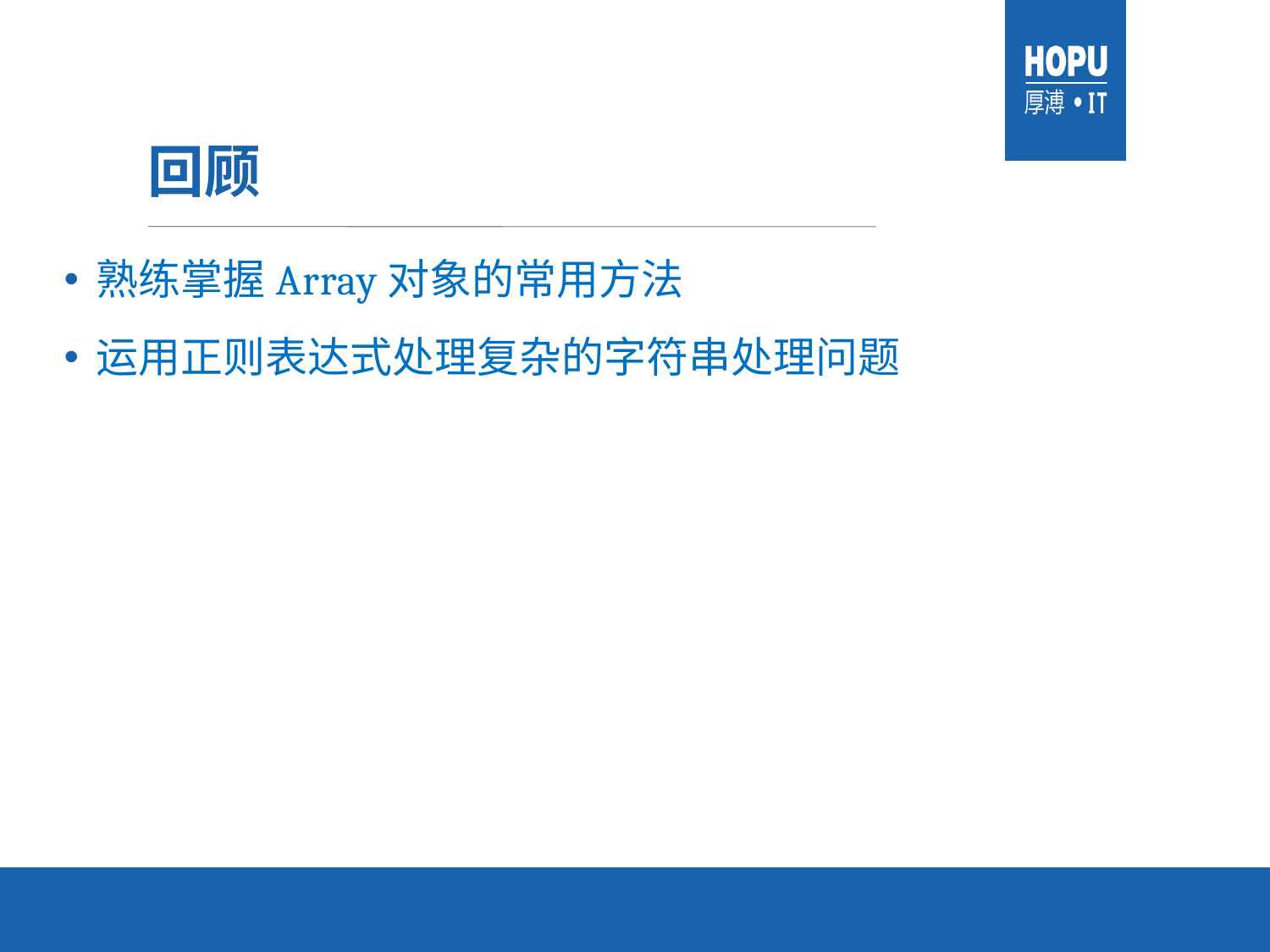

# 回顾
熟练掌握Array对象的常用方法
运用正则表达式处理复杂的字符串处理问题